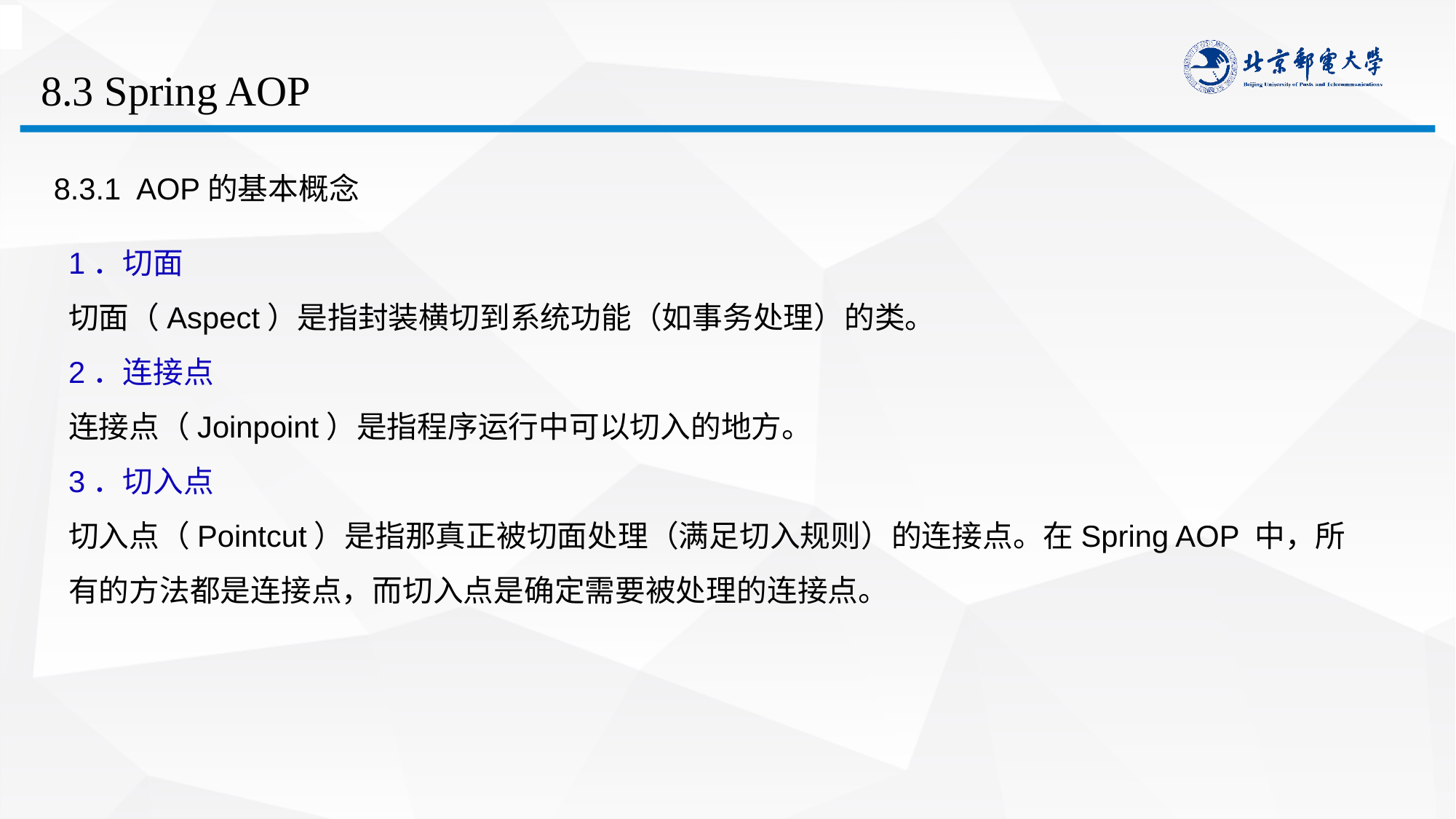

# 8.3 Spring AOP
8.3.1  AOP的基本概念

1．切面
切面（Aspect）是指封装横切到系统功能（如事务处理）的类。
2．连接点
连接点（Joinpoint）是指程序运行中可以切入的地方。
3．切入点
切入点（Pointcut）是指那真正被切面处理（满足切入规则）的连接点。在Spring AOP 中，所有的方法都是连接点，而切入点是确定需要被处理的连接点。